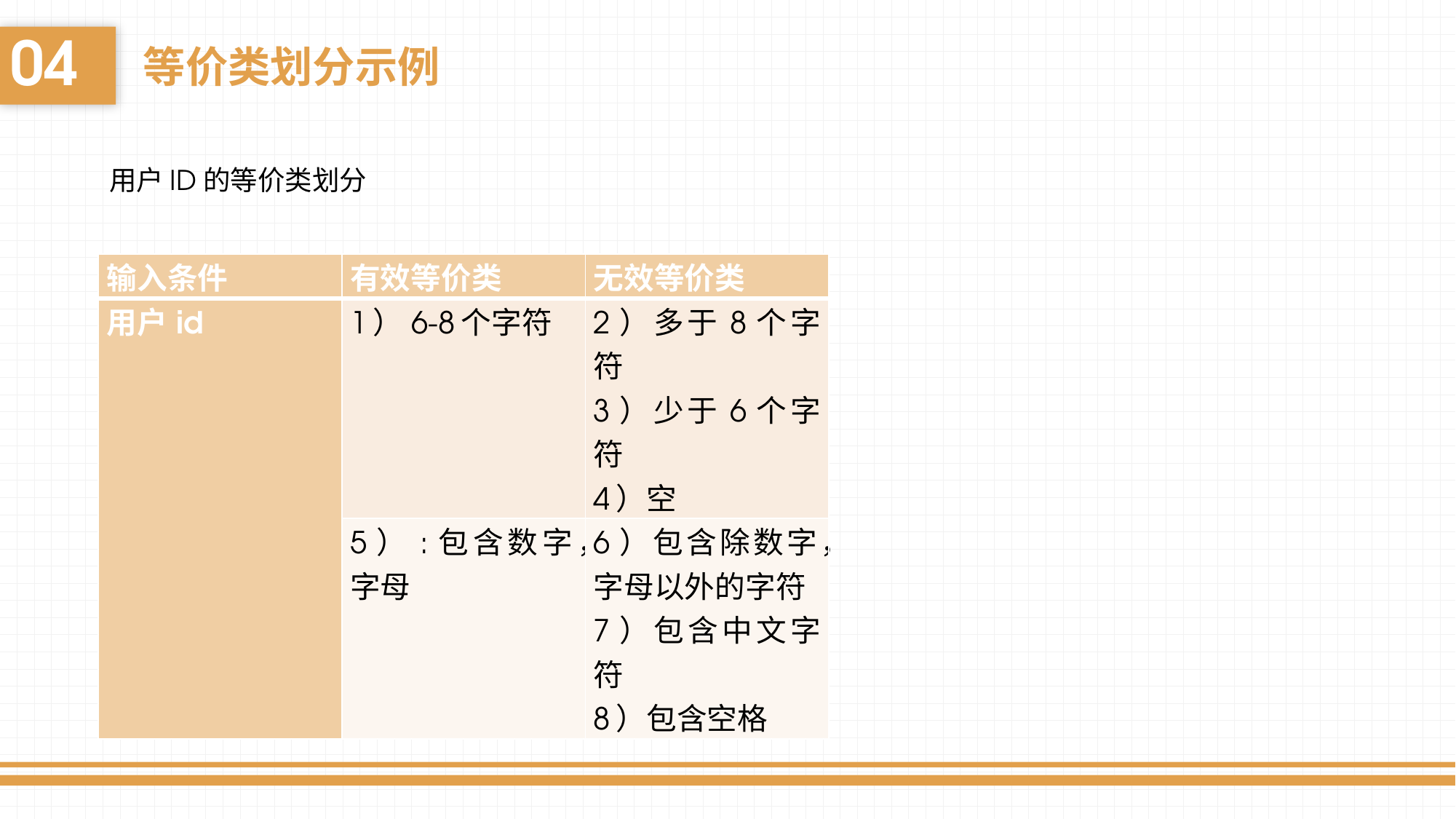

04
等价类划分示例
用户ID的等价类划分
| 输入条件 | 有效等价类 | 无效等价类 |
| --- | --- | --- |
| 用户id | 1）6-8个字符 | 2）多于8个字符 3）少于6个字符 4）空 |
|  | 5）:包含数字，字母 | 6）包含除数字，字母以外的字符 7）包含中文字符 8）包含空格 |